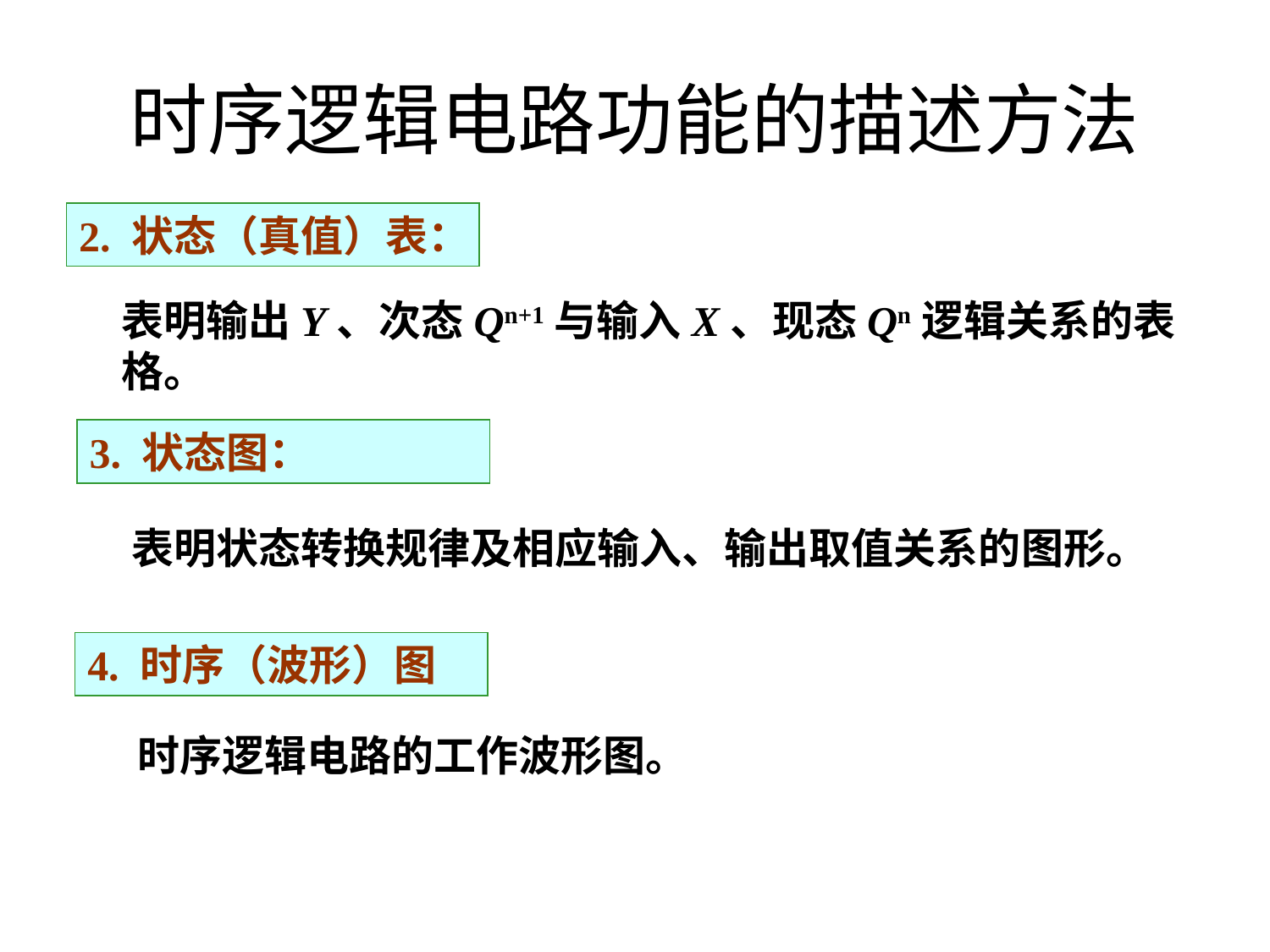

# 时序逻辑电路功能的描述方法
2. 状态（真值）表：
表明输出Y、次态Qn+1与输入X、现态Qn逻辑关系的表格。
3. 状态图：
表明状态转换规律及相应输入、输出取值关系的图形。
4. 时序（波形）图
时序逻辑电路的工作波形图。